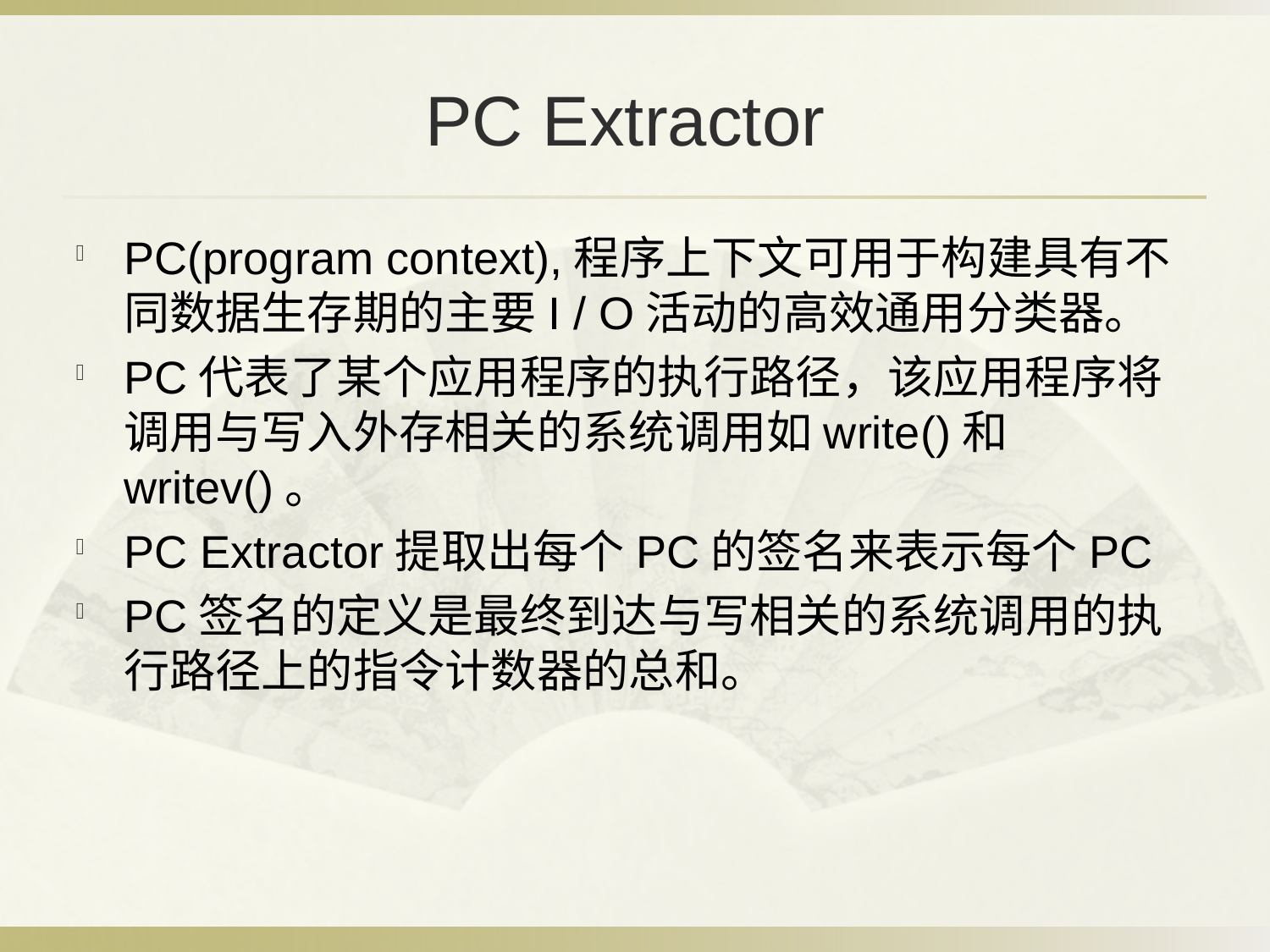

# PC Extractor
PC(program context),程序上下文可用于构建具有不同数据生存期的主要I / O活动的高效通用分类器。
PC代表了某个应用程序的执行路径，该应用程序将调用与写入外存相关的系统调用如write()和writev()。
PC Extractor提取出每个PC的签名来表示每个PC
PC签名的定义是最终到达与写相关的系统调用的执行路径上的指令计数器的总和。